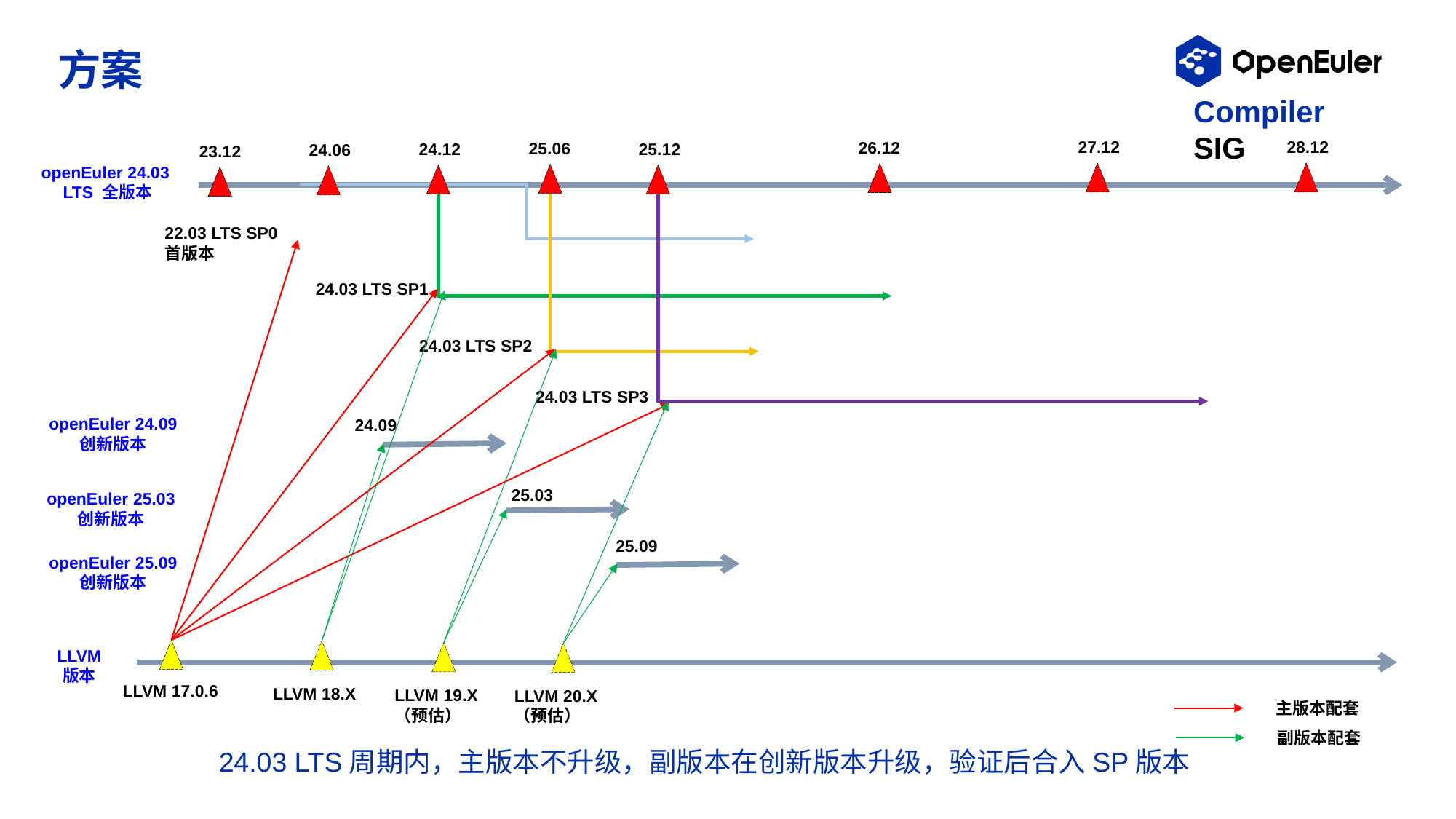

# 方案
27.12

28.12

26.12

25.06

24.12

25.12

24.06

23.12

openEuler 24.03
LTS 全版本
22.03 LTS SP0
首版本
24.03 LTS SP1
24.03 LTS SP2
24.03 LTS SP3
openEuler 24.09
创新版本
24.09
25.03
openEuler 25.03
创新版本
25.09
openEuler 25.09
创新版本

LLVM 17.0.6
LLVM
版本

LLVM 18.X
LLVM 19.X
（预估）
LLVM 20.X
（预估）
主版本配套
副版本配套
24.03 LTS周期内，主版本不升级，副版本在创新版本升级，验证后合入SP版本